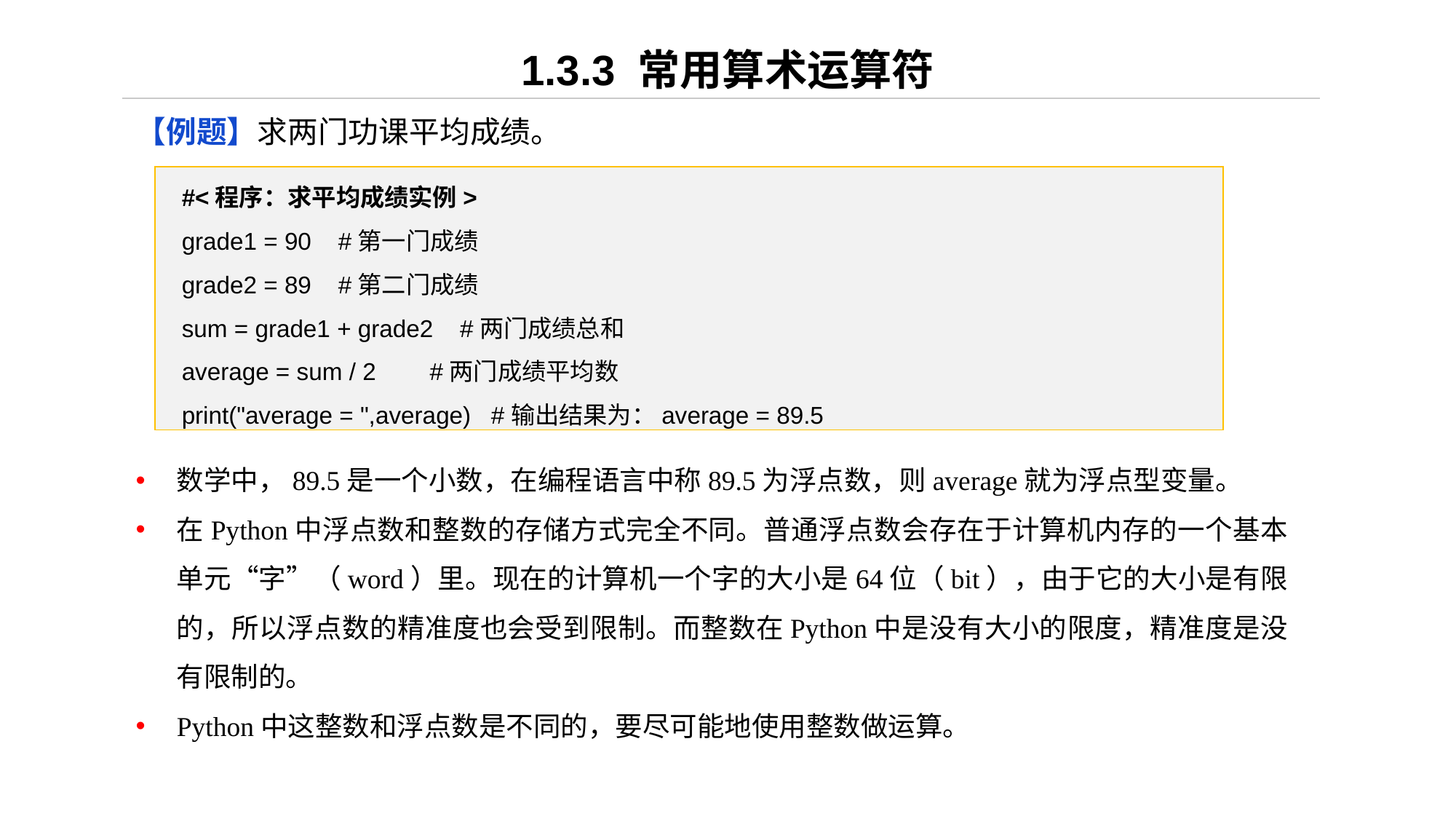

# 1.3.3 常用算术运算符
【例题】求两门功课平均成绩。
#<程序：求平均成绩实例>
grade1 = 90    #第一门成绩
grade2 = 89    #第二门成绩
sum = grade1 + grade2    #两门成绩总和
average = sum / 2        #两门成绩平均数
print("average = ",average)   #输出结果为：average = 89.5
数学中，89.5是一个小数，在编程语言中称89.5为浮点数，则average就为浮点型变量。
在Python中浮点数和整数的存储方式完全不同。普通浮点数会存在于计算机内存的一个基本单元“字”（word）里。现在的计算机一个字的大小是64位（bit），由于它的大小是有限的，所以浮点数的精准度也会受到限制。而整数在Python中是没有大小的限度，精准度是没有限制的。
Python中这整数和浮点数是不同的，要尽可能地使用整数做运算。